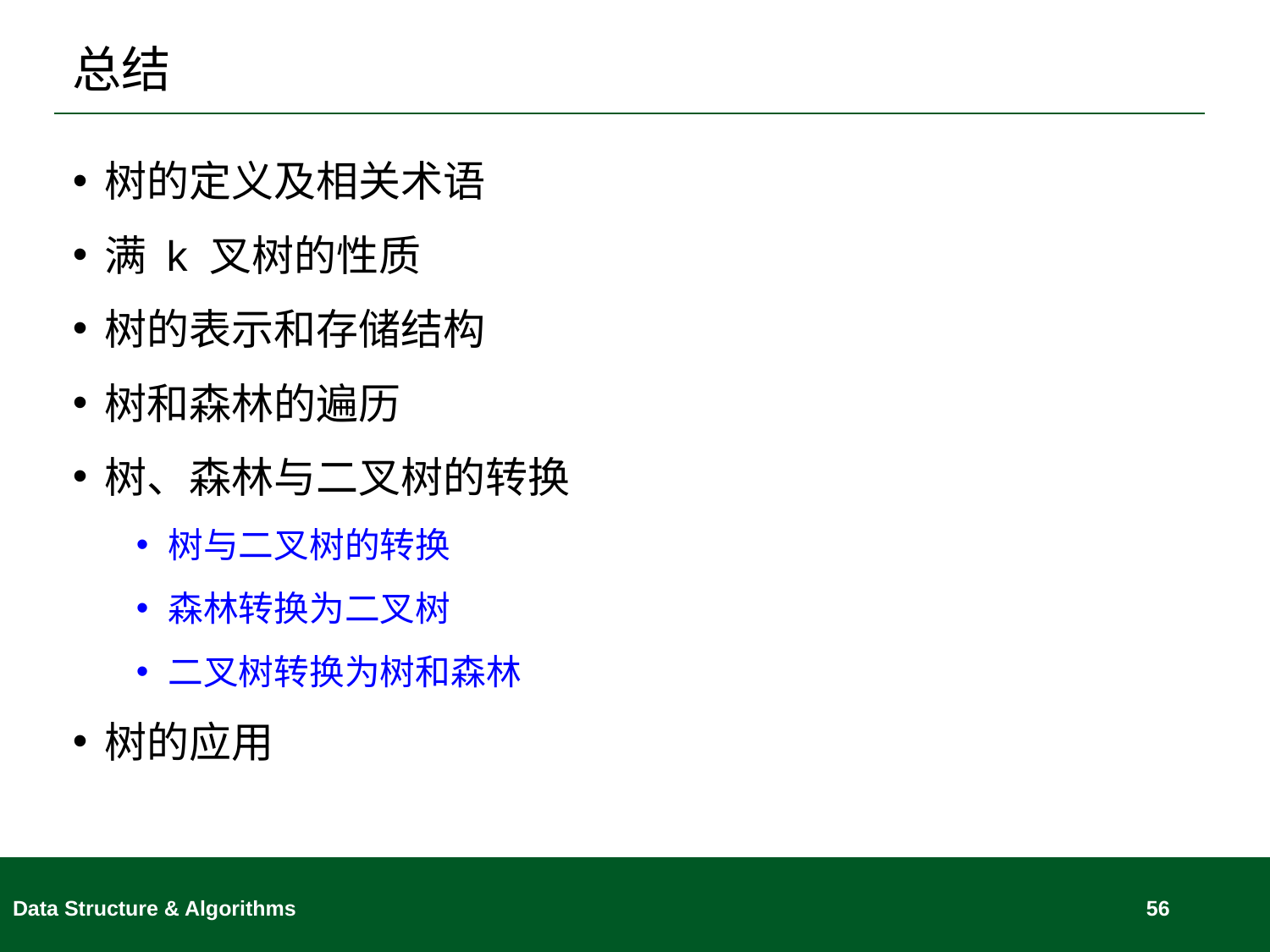

# 总结
树的定义及相关术语
满 k 叉树的性质
树的表示和存储结构
树和森林的遍历
树、森林与二叉树的转换
树与二叉树的转换
森林转换为二叉树
二叉树转换为树和森林
树的应用

Data Structure & Algorithms
56